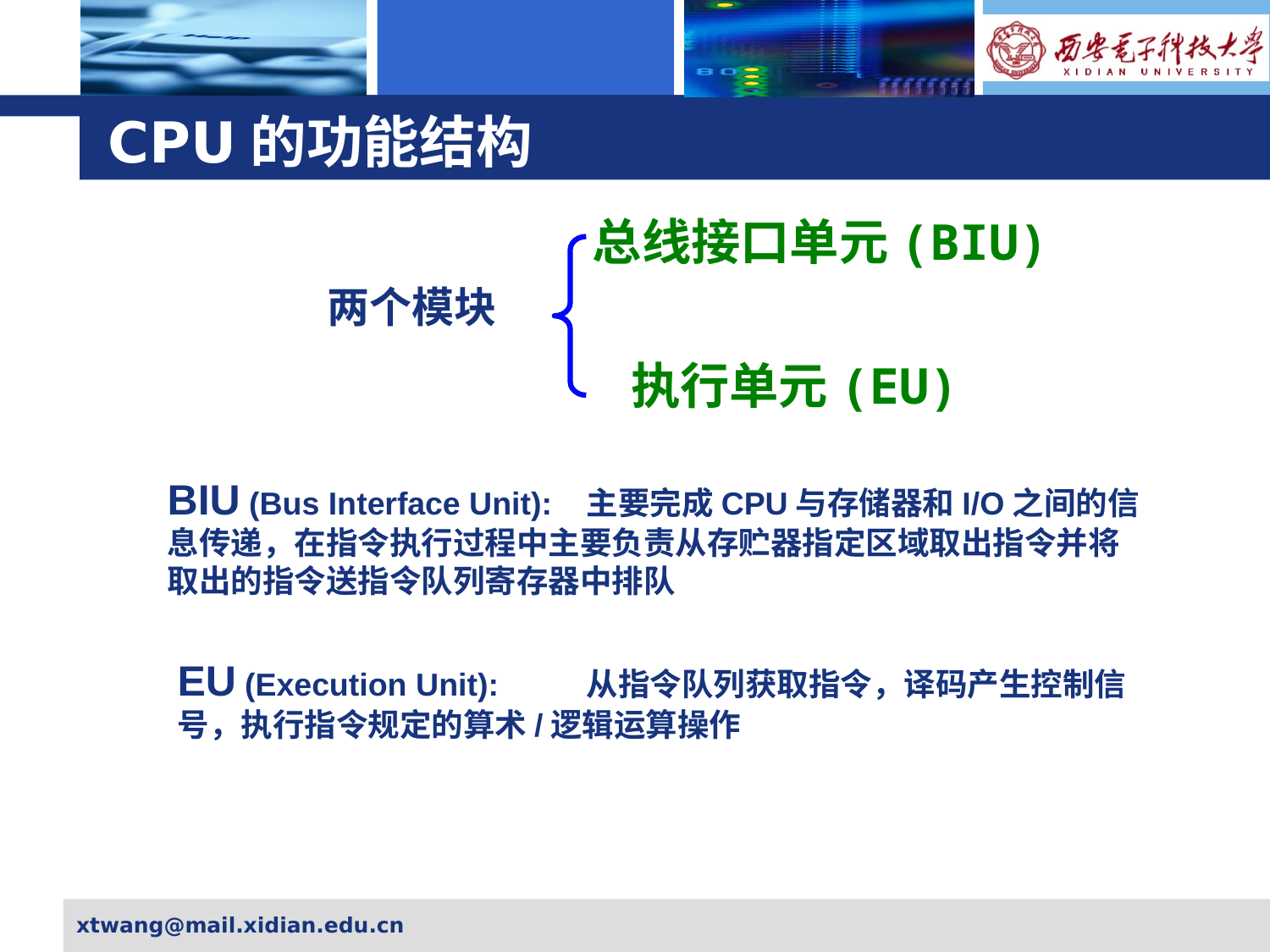

# CPU的功能结构
总线接口单元(BIU)

两个模块
 执行单元(EU)
BIU (Bus Interface Unit):   主要完成CPU与存储器和I/O之间的信息传递，在指令执行过程中主要负责从存贮器指定区域取出指令并将取出的指令送指令队列寄存器中排队
EU (Execution Unit):         从指令队列获取指令，译码产生控制信号，执行指令规定的算术/逻辑运算操作
xtwang@mail.xidian.edu.cn